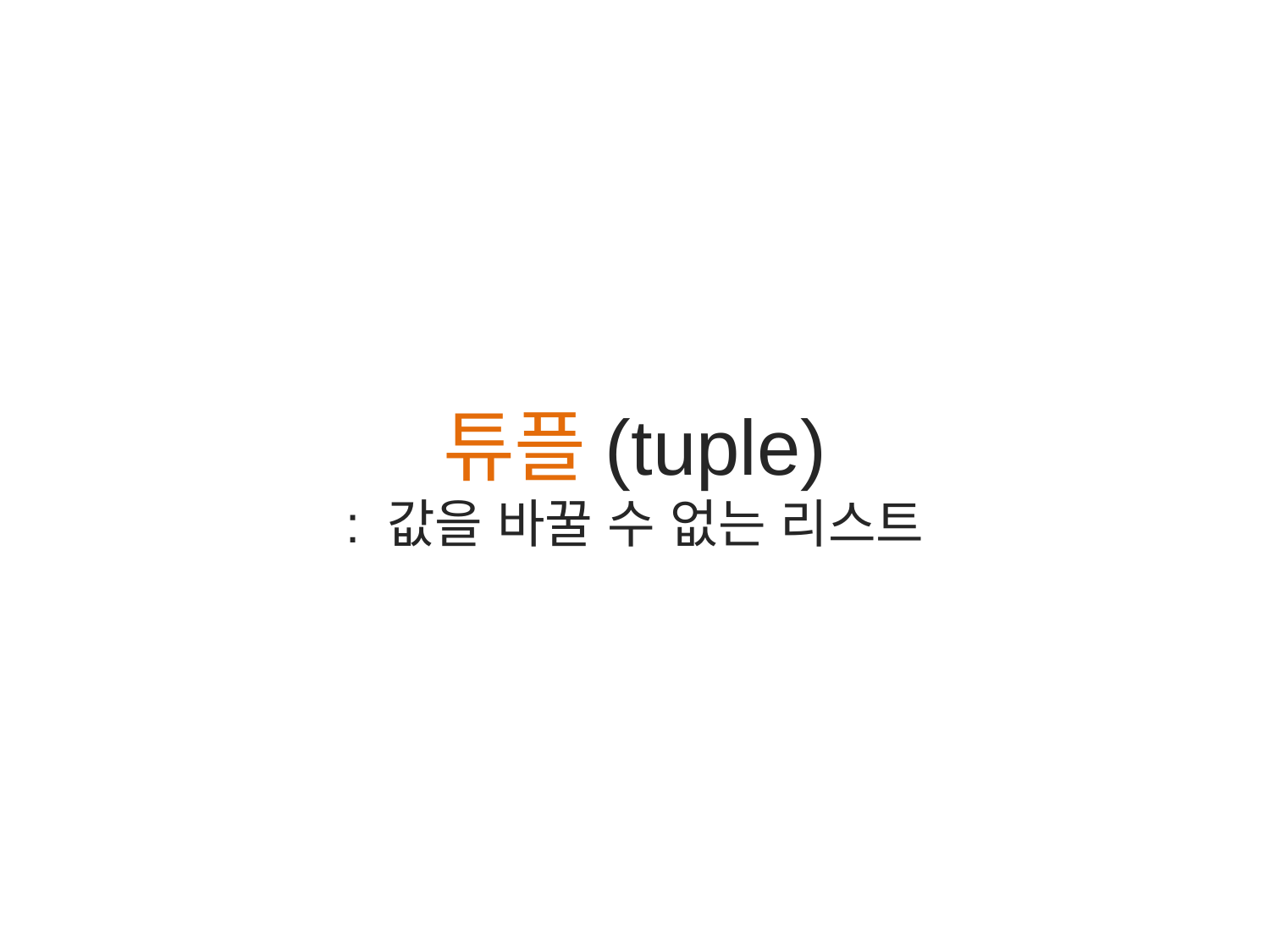

튜플(tuple)
: 값을 바꿀 수 없는 리스트